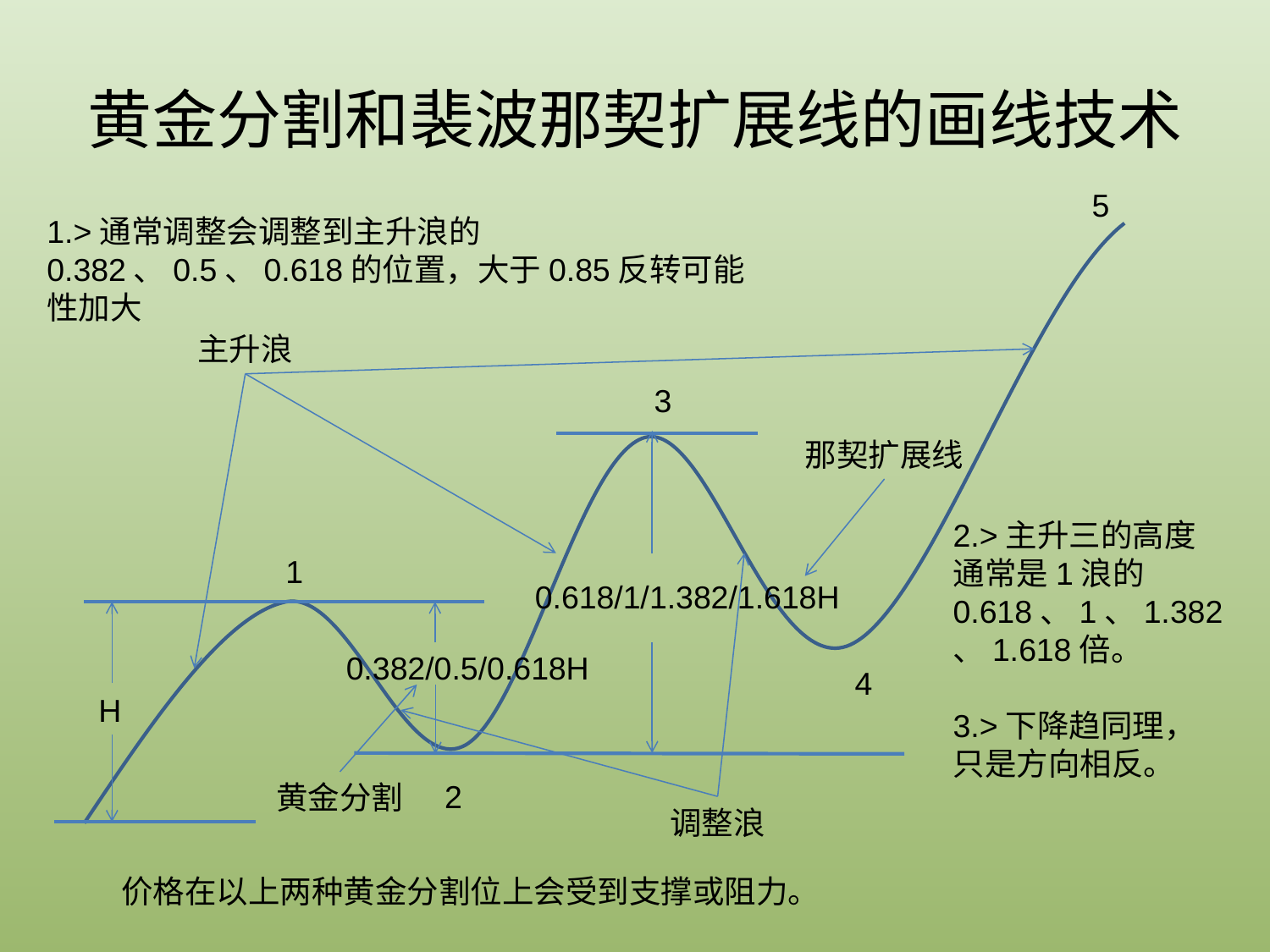

黄金分割和裴波那契扩展线的画线技术
5
1.>通常调整会调整到主升浪的0.382、0.5、0.618的位置，大于0.85反转可能性加大

主升浪
3
那契扩展线
2.>主升三的高度通常是1浪的0.618、1、1.382、1.618倍。

3.>下降趋同理，只是方向相反。
1
0.618/1/1.382/1.618H
0.382/0.5/0.618H
4
H
2
黄金分割
调整浪
价格在以上两种黄金分割位上会受到支撑或阻力。